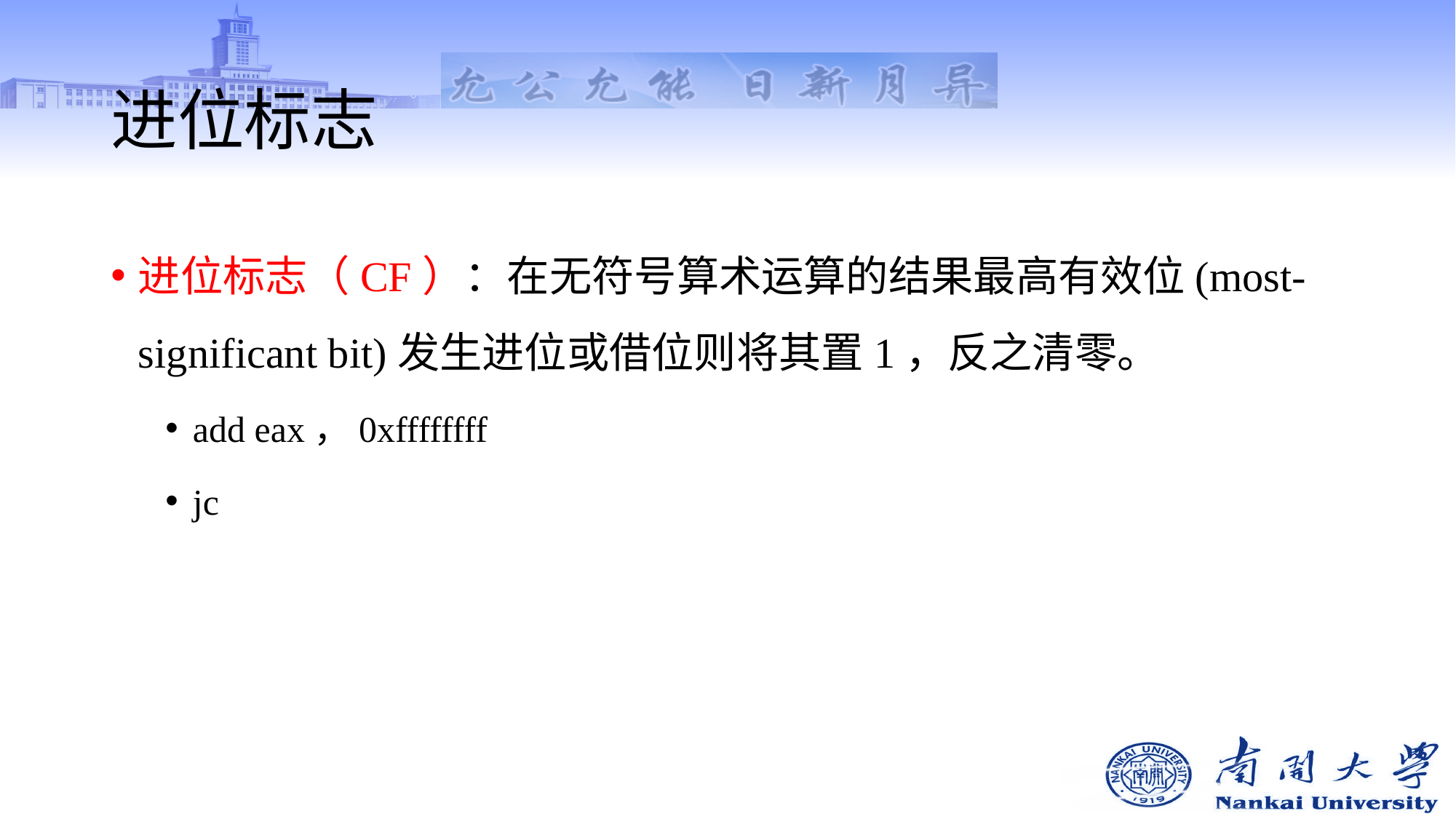

# 进位标志
进位标志（CF）：在无符号算术运算的结果最高有效位(most-significant bit)发生进位或借位则将其置1，反之清零。
add eax，0xffffffff
jc